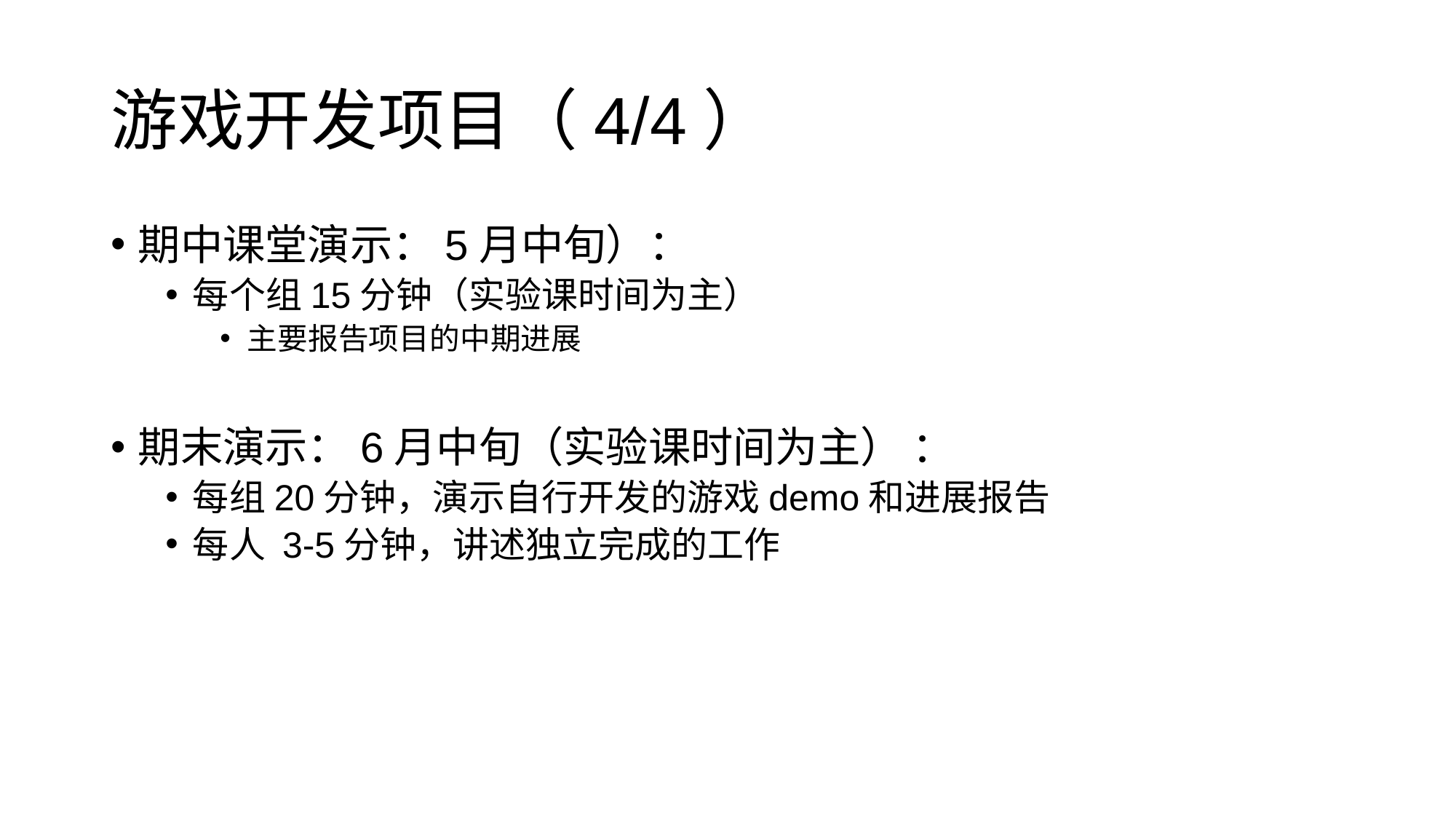

# 游戏开发项目（4/4）
期中课堂演示：5月中旬）：
每个组15分钟（实验课时间为主）
主要报告项目的中期进展

期末演示：6月中旬（实验课时间为主） ：
每组20分钟，演示自行开发的游戏demo和进展报告
每人 3-5分钟，讲述独立完成的工作